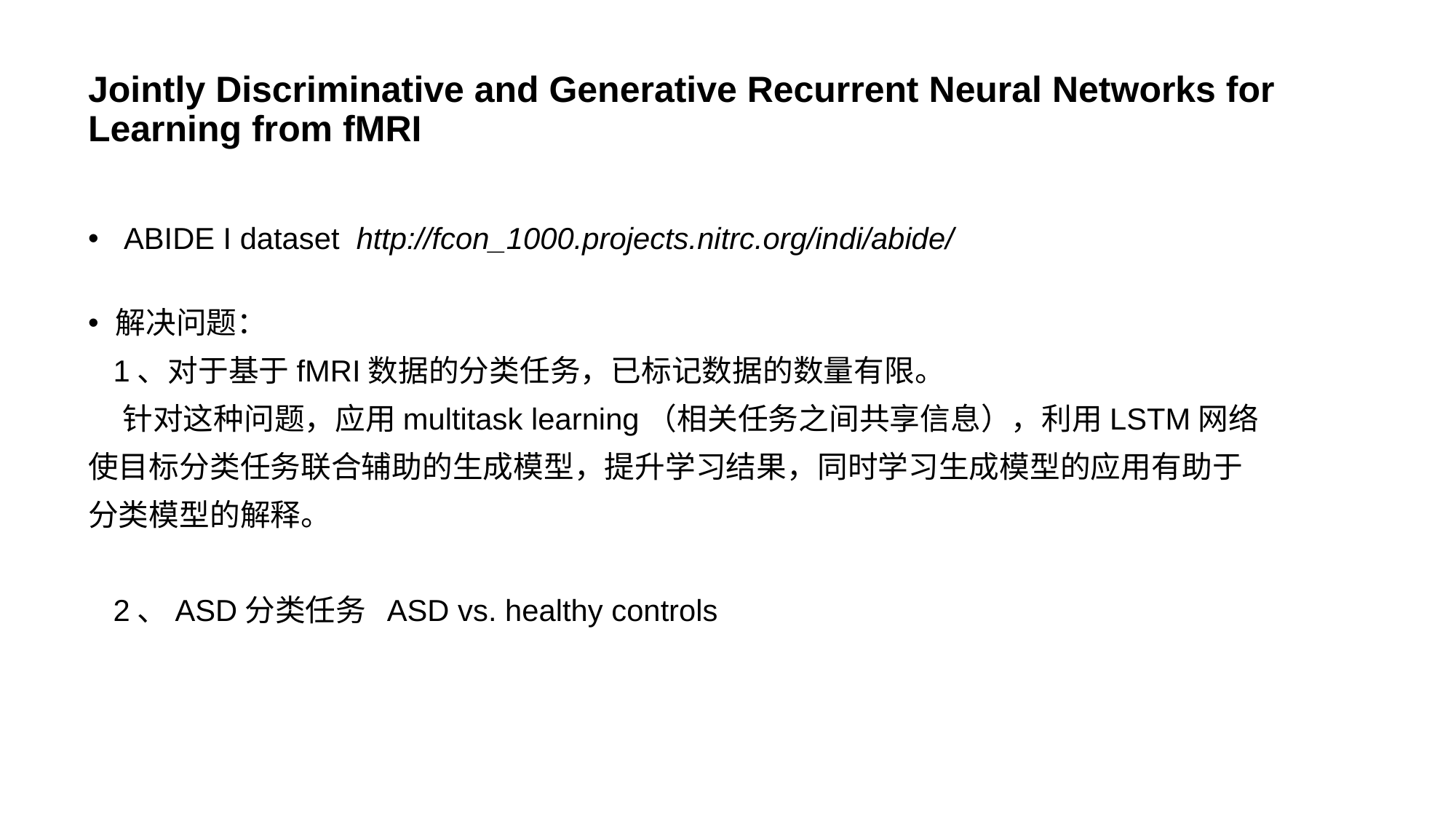

# Jointly Discriminative and Generative Recurrent Neural Networks for Learning from fMRI
 ABIDE I dataset  http://fcon_1000.projects.nitrc.org/indi/abide/
解决问题：
   1、对于基于fMRI数据的分类任务，已标记数据的数量有限。
    针对这种问题，应用multitask learning（相关任务之间共享信息），利用LSTM网络
使目标分类任务联合辅助的生成模型，提升学习结果，同时学习生成模型的应用有助于
分类模型的解释。

   2、ASD分类任务  ASD vs. healthy controls